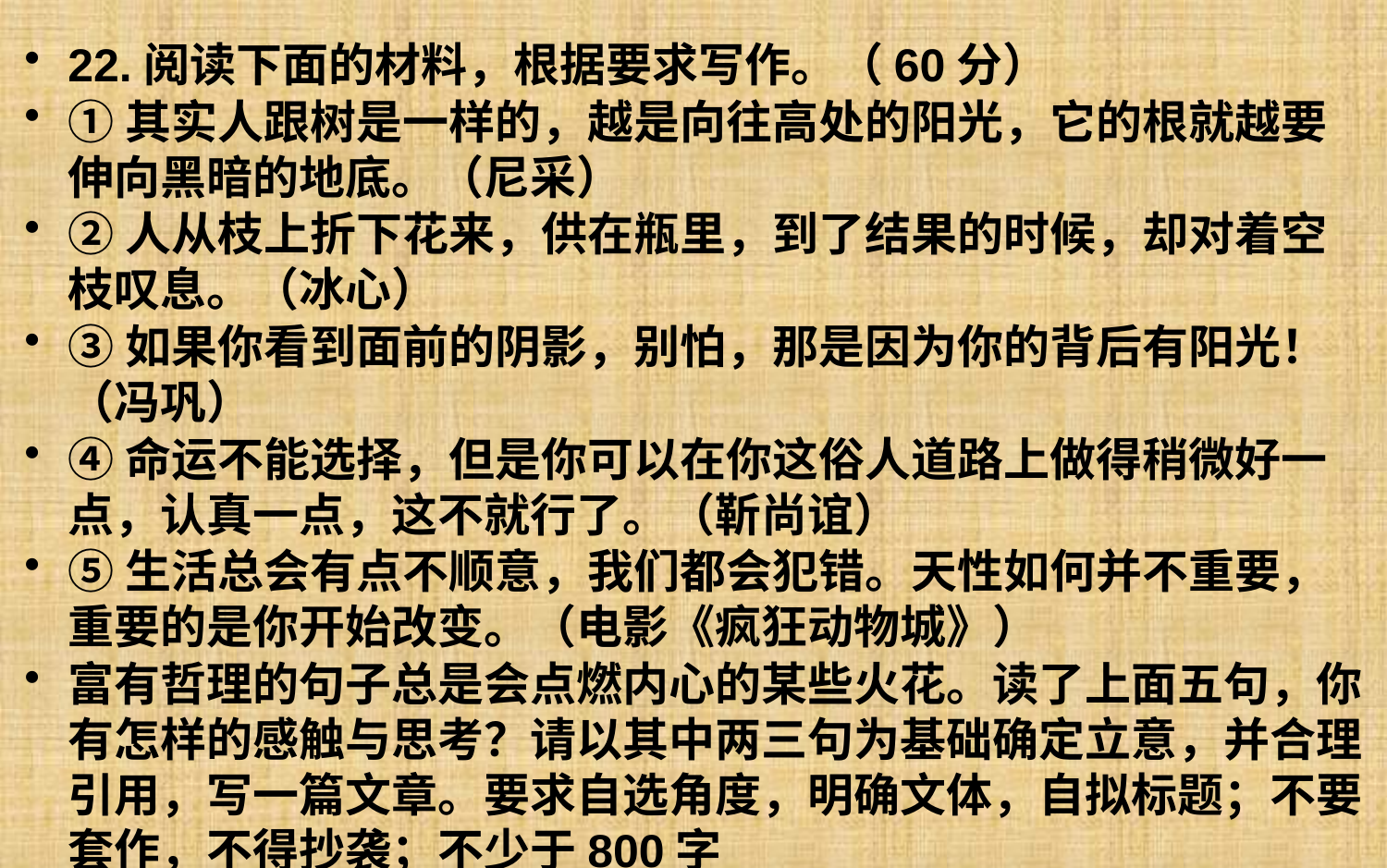

22.阅读下面的材料，根据要求写作。（60分）
①其实人跟树是一样的，越是向往高处的阳光，它的根就越要伸向黑暗的地底。（尼采）
②人从枝上折下花来，供在瓶里，到了结果的时候，却对着空枝叹息。（冰心）
③如果你看到面前的阴影，别怕，那是因为你的背后有阳光！（冯巩）
④命运不能选择，但是你可以在你这俗人道路上做得稍微好一点，认真一点，这不就行了。（靳尚谊）
⑤生活总会有点不顺意，我们都会犯错。天性如何并不重要，重要的是你开始改变。（电影《疯狂动物城》）
富有哲理的句子总是会点燃内心的某些火花。读了上面五句，你有怎样的感触与思考？请以其中两三句为基础确定立意，并合理引用，写一篇文章。要求自选角度，明确文体，自拟标题；不要套作，不得抄袭；不少于800字